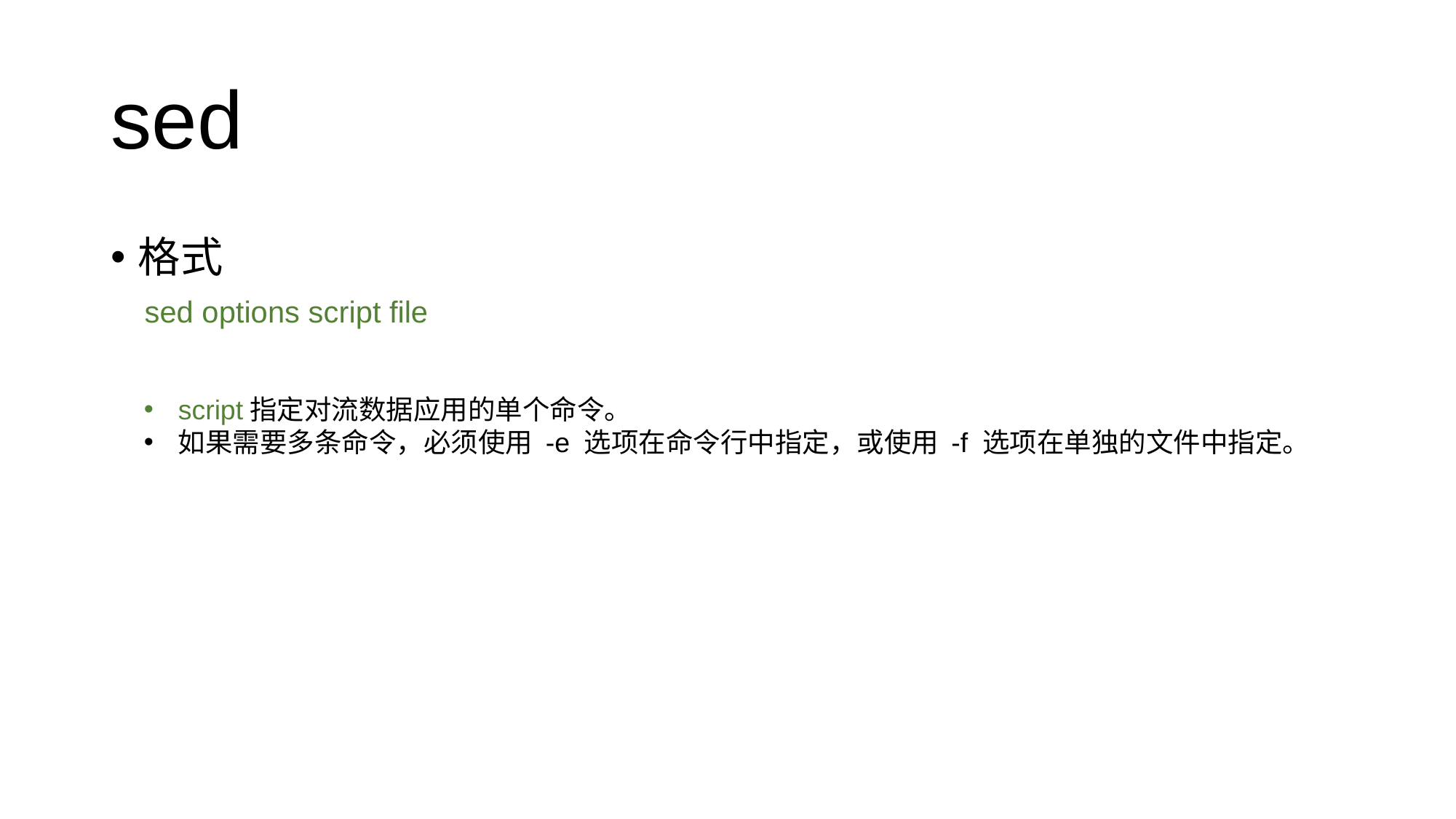

# sed
格式
    sed options script file

script指定对流数据应用的单个命令。
如果需要多条命令，必须使用 -e 选项在命令行中指定，或使用 -f 选项在单独的文件中指定。